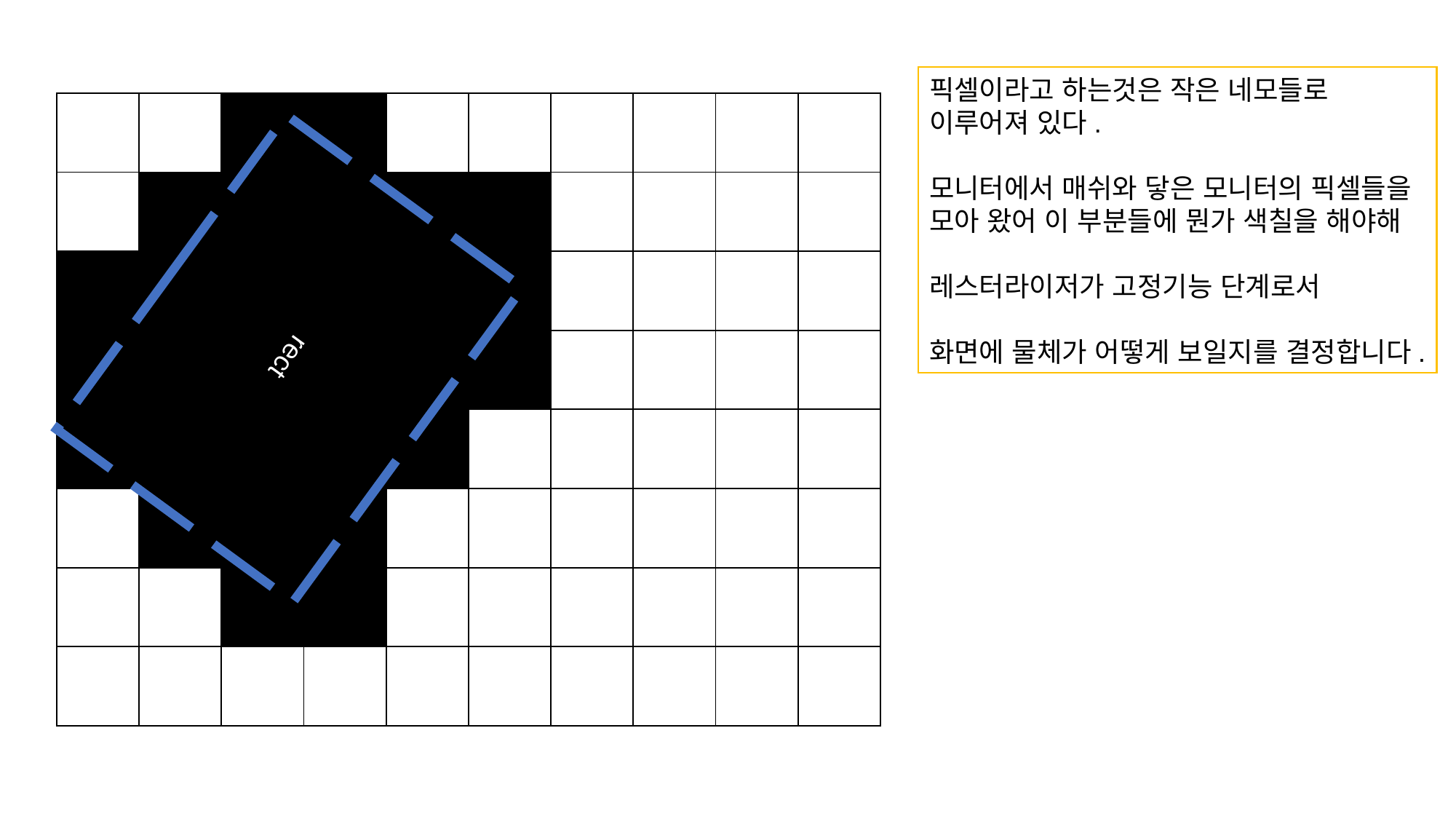

픽셀이라고 하는것은 작은 네모들로
이루어져 있다.

모니터에서 매쉬와 닿은 모니터의 픽셀들을
모아 왔어 이 부분들에 뭔가 색칠을 해야해

레스터라이저가 고정기능 단계로서

화면에 물체가 어떻게 보일지를 결정합니다.
|  |  |  |  |  |  |  |  |  |  |
| --- | --- | --- | --- | --- | --- | --- | --- | --- | --- |
|  |  |  |  |  |  |  |  |  |  |
|  |  |  |  |  |  |  |  |  |  |
|  |  |  |  |  |  |  |  |  |  |
|  |  |  |  |  |  |  |  |  |  |
|  |  |  |  |  |  |  |  |  |  |
|  |  |  |  |  |  |  |  |  |  |
|  |  |  |  |  |  |  |  |  |  |
rect